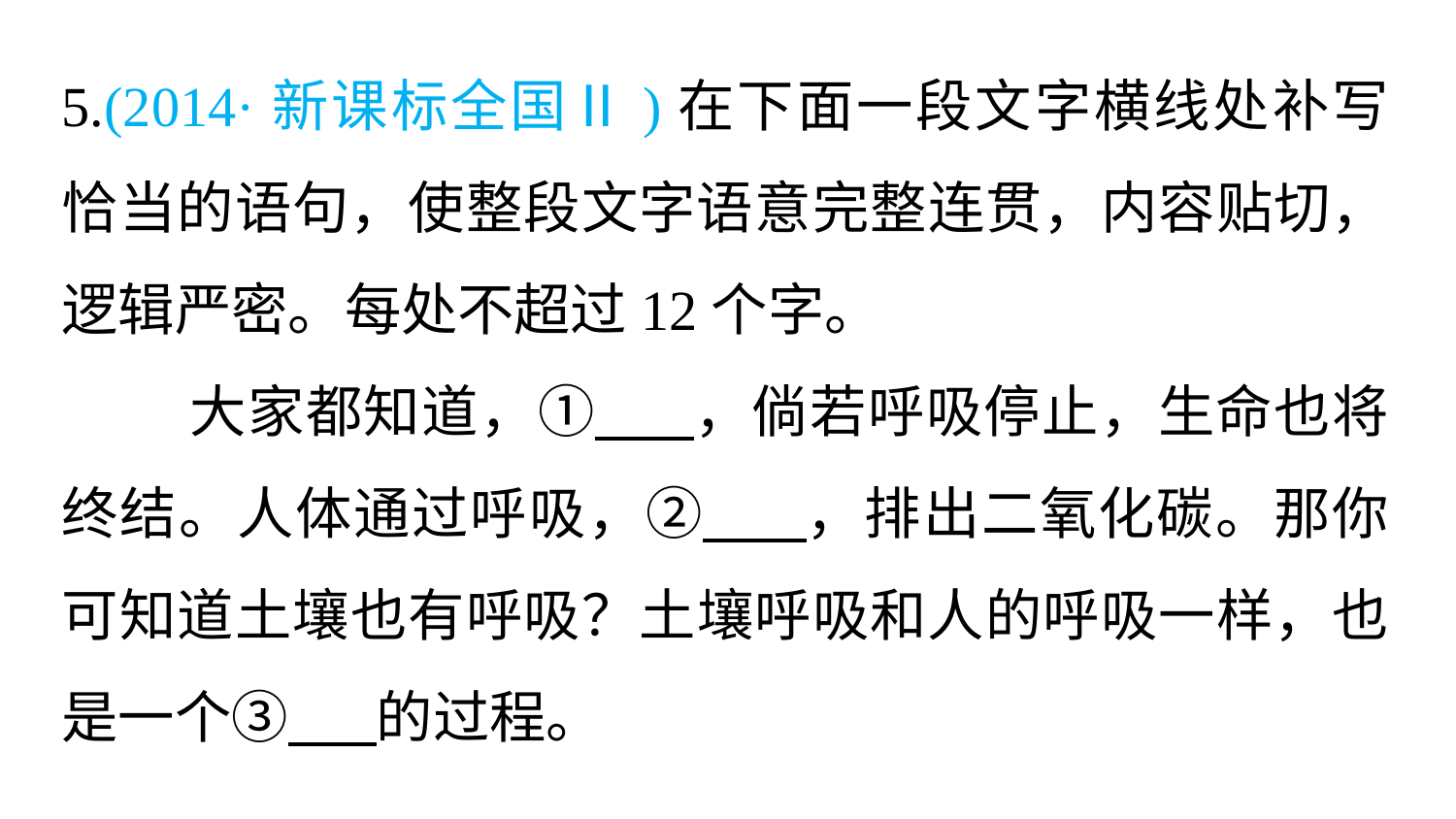

5.(2014·新课标全国Ⅱ)在下面一段文字横线处补写恰当的语句，使整段文字语意完整连贯，内容贴切，逻辑严密。每处不超过12个字。
        大家都知道，①       ，倘若呼吸停止，生命也将终结。人体通过呼吸，②       ，排出二氧化碳。那你可知道土壤也有呼吸？土壤呼吸和人的呼吸一样，也是一个③       的过程。